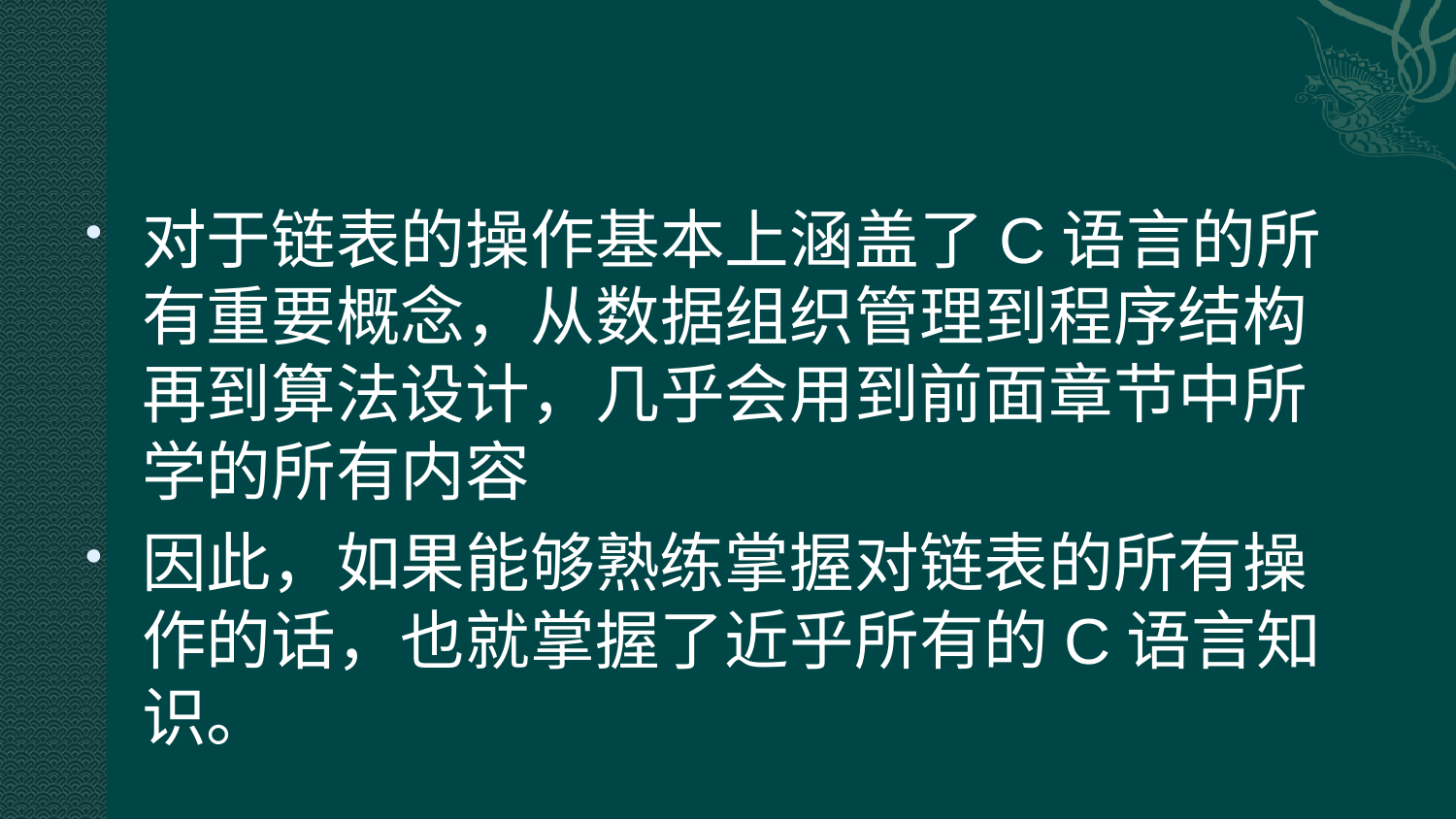

#
对于链表的操作基本上涵盖了C语言的所有重要概念，从数据组织管理到程序结构再到算法设计，几乎会用到前面章节中所学的所有内容
因此，如果能够熟练掌握对链表的所有操作的话，也就掌握了近乎所有的C语言知识。